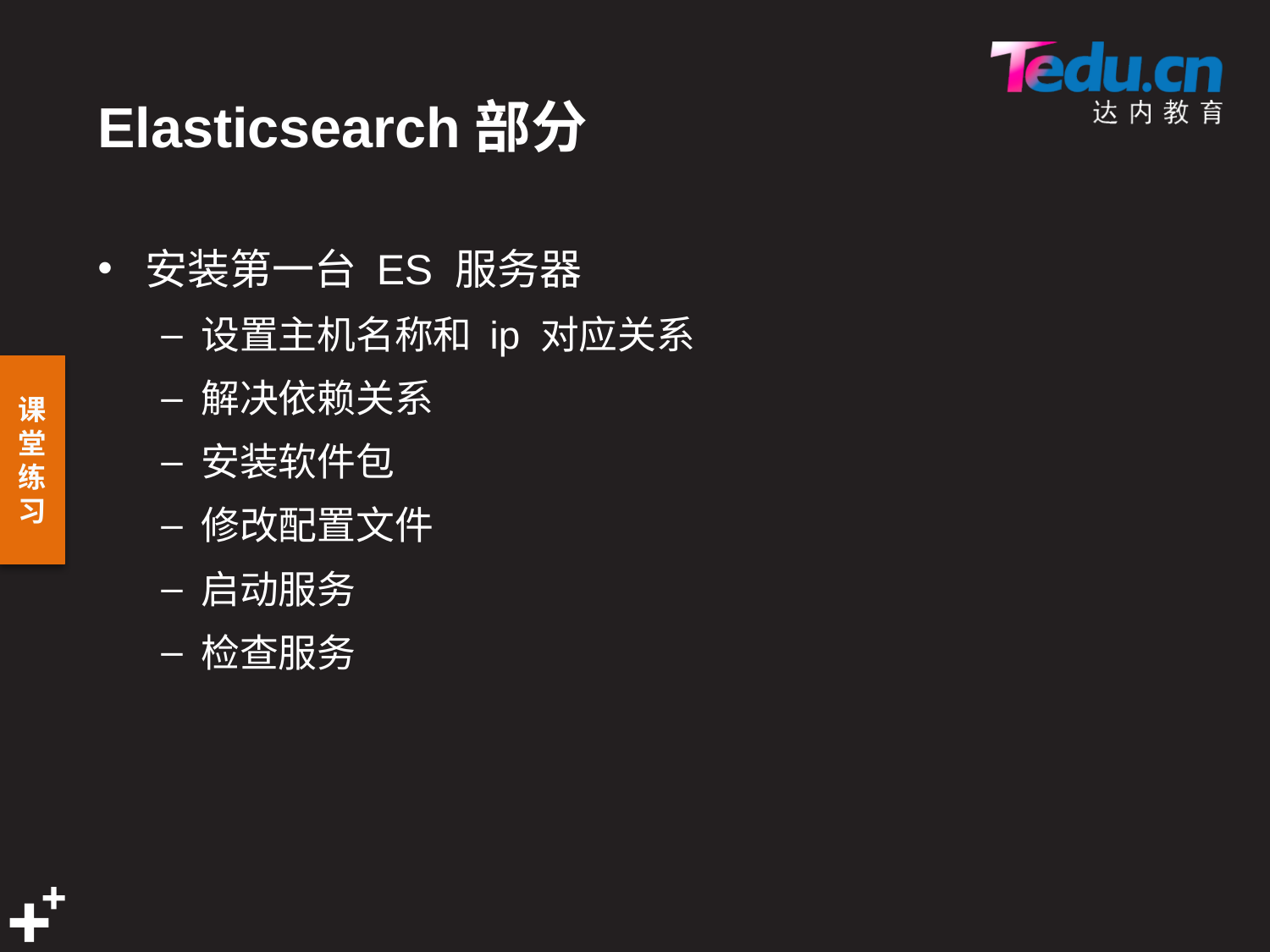

# Elasticsearch部分
安装第一台 ES 服务器
设置主机名称和 ip 对应关系
解决依赖关系
安装软件包
修改配置文件
启动服务
检查服务